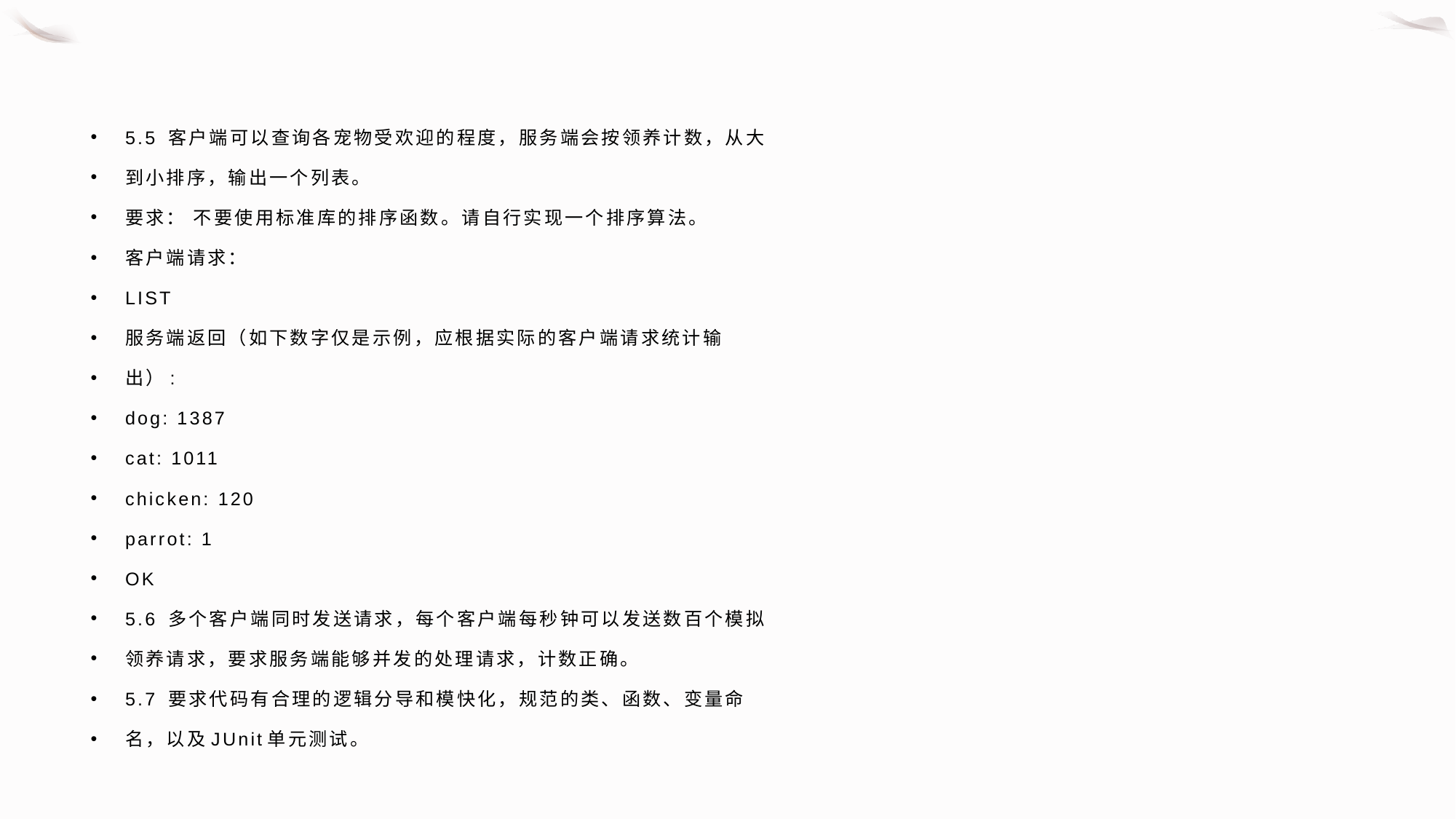

5.5 客户端可以查询各宠物受欢迎的程度，服务端会按领养计数，从⼤
到⼩排序，输出⼀个列表。
要求： 不要使⽤标准库的排序函数。请⾃⾏实现⼀个排序算法。
客户端请求：
LIST
服务端返回（如下数字仅是示例，应根据实际的客户端请求统计输
出）:
dog: 1387
cat: 1011
chicken: 120
parrot: 1
OK
5.6 多个客户端同时发送请求，每个客户端每秒钟可以发送数百个模拟
领养请求，要求服务端能够并发的处理请求，计数正确。
5.7 要求代码有合理的逻辑分导和模快化，规范的类、函数、变量命
名，以及JUnit单元测试。